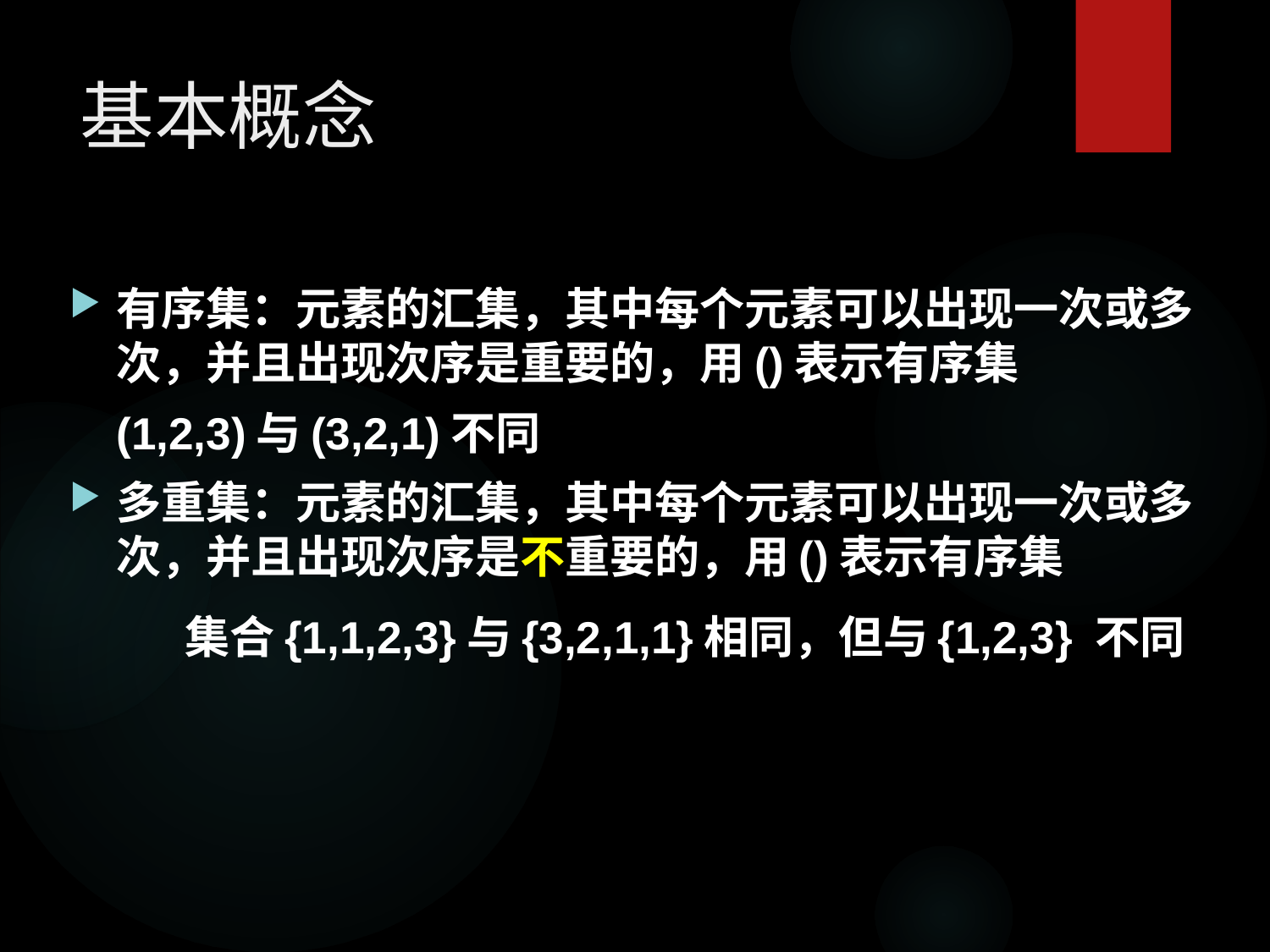

# 基本概念
有序集：元素的汇集，其中每个元素可以出现一次或多次，并且出现次序是重要的，用()表示有序集
(1,2,3)与(3,2,1)不同
多重集：元素的汇集，其中每个元素可以出现一次或多次，并且出现次序是不重要的，用()表示有序集
	集合{1,1,2,3}与{3,2,1,1}相同，但与{1,2,3} 不同